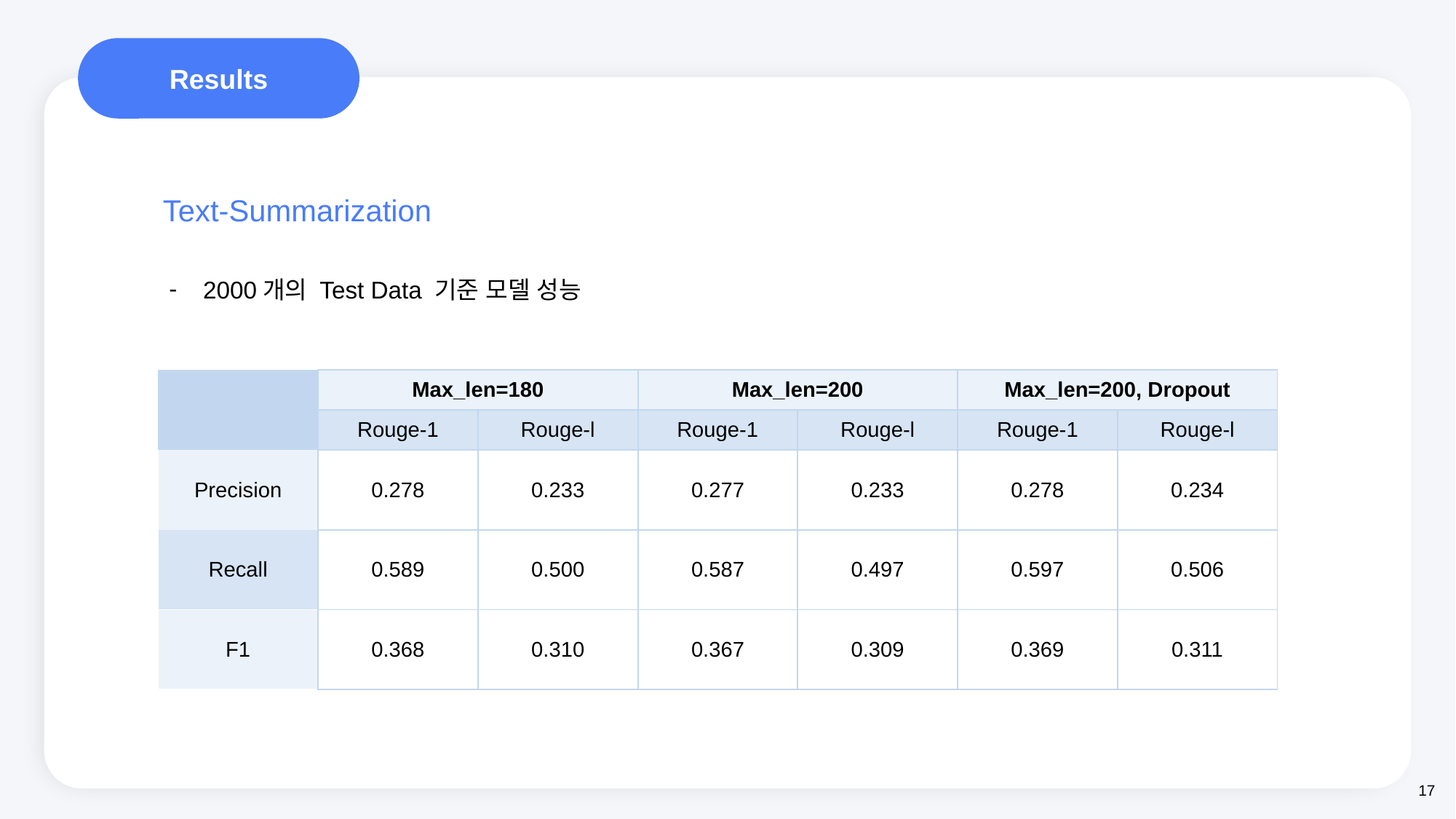

Results

Text-Summarization
2000개의 Test Data 기준 모델 성능

|  | Max\_len=180 |  | Max\_len=200 |  | Max\_len=200, Dropout |  |
| --- | --- | --- | --- | --- | --- | --- |
|  | Rouge-1 | Rouge-l | Rouge-1 | Rouge-l | Rouge-1 | Rouge-l |
| Precision | 0.278 | 0.233 | 0.277 | 0.233 | 0.278 | 0.234 |
| Recall | 0.589 | 0.500 | 0.587 | 0.497 | 0.597 | 0.506 |
| F1 | 0.368 | 0.310 | 0.367 | 0.309 | 0.369 | 0.311 |
17